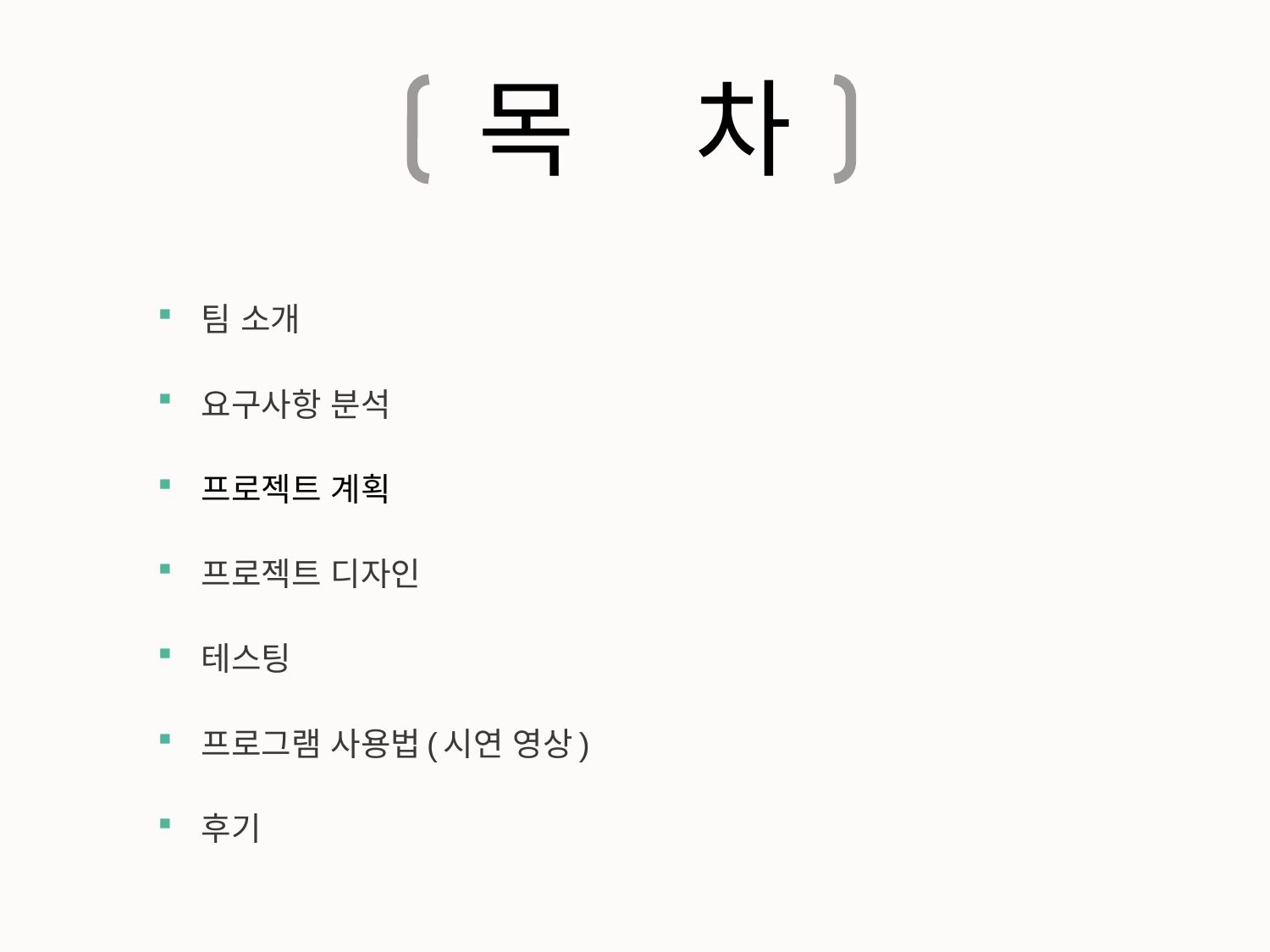

목    차

 팀 소개
 요구사항 분석
 프로젝트 계획
 프로젝트 디자인
 테스팅
 프로그램 사용법(시연 영상)
 후기